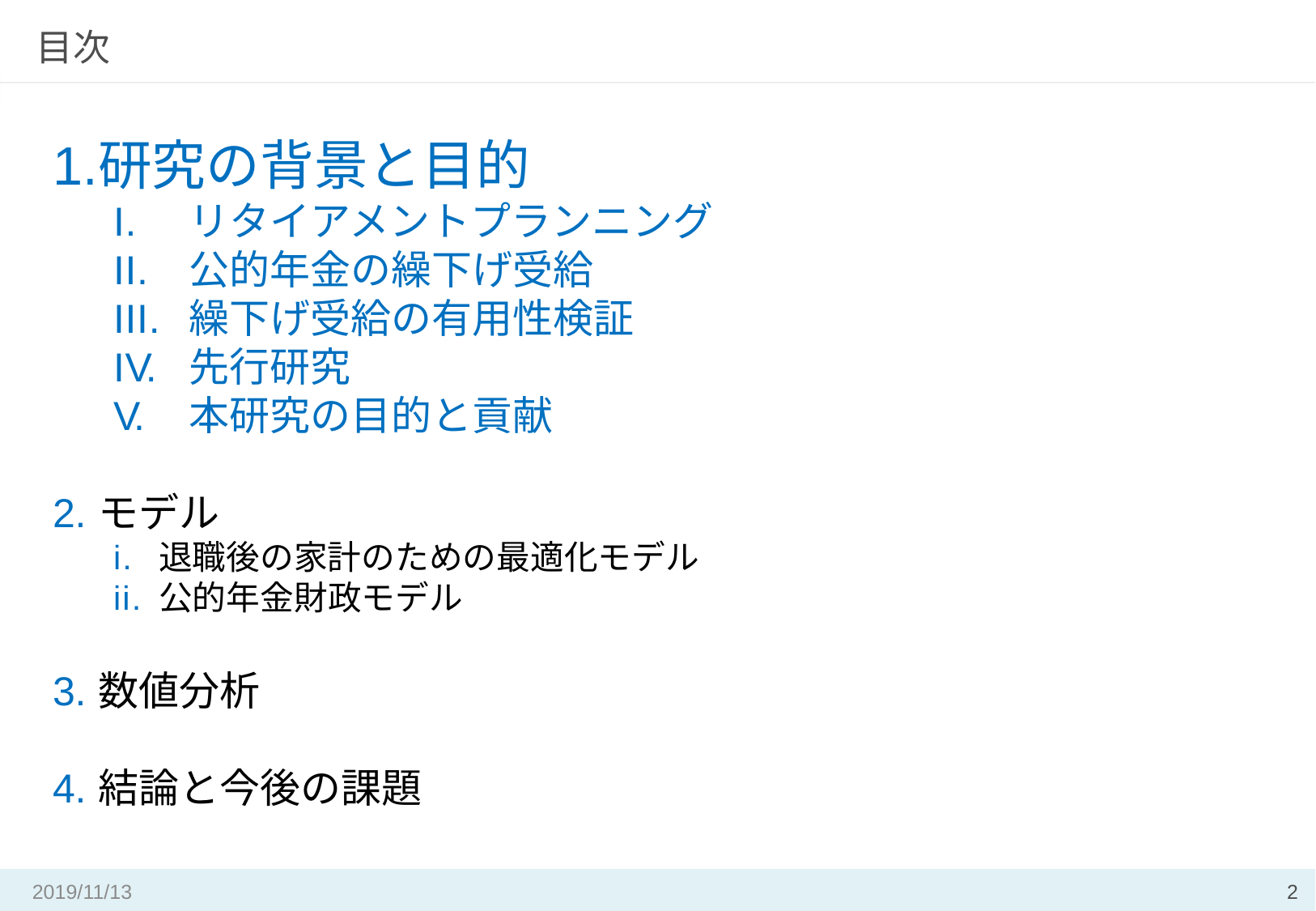

# 目次
研究の背景と目的
リタイアメントプランニング
公的年金の繰下げ受給
繰下げ受給の有用性検証
先行研究
本研究の目的と貢献

モデル
退職後の家計のための最適化モデル
公的年金財政モデル

数値分析

結論と今後の課題

2019/11/13
2